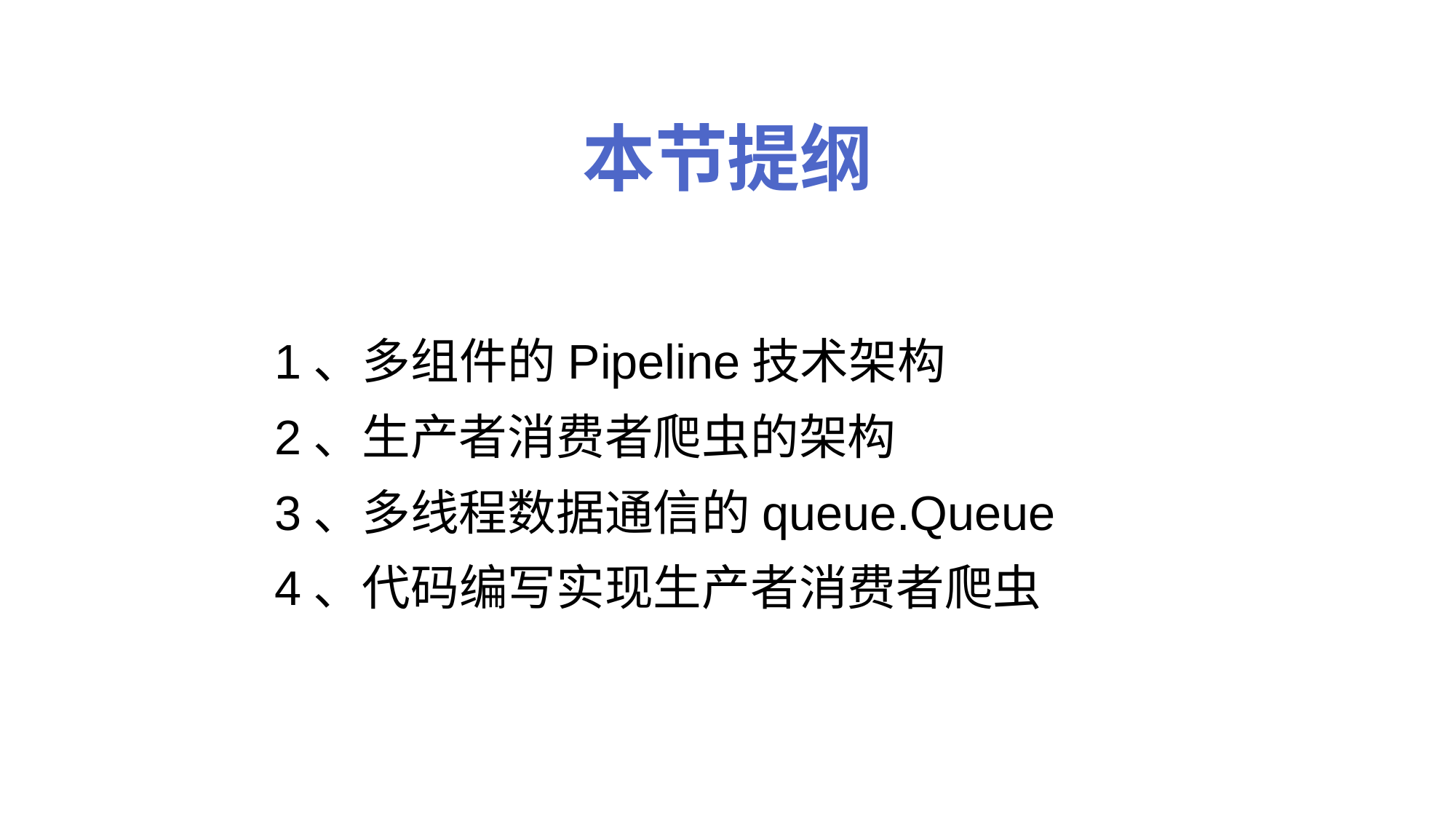

本节提纲
1、多组件的Pipeline技术架构
2、生产者消费者爬虫的架构
3、多线程数据通信的queue.Queue
4、代码编写实现生产者消费者爬虫